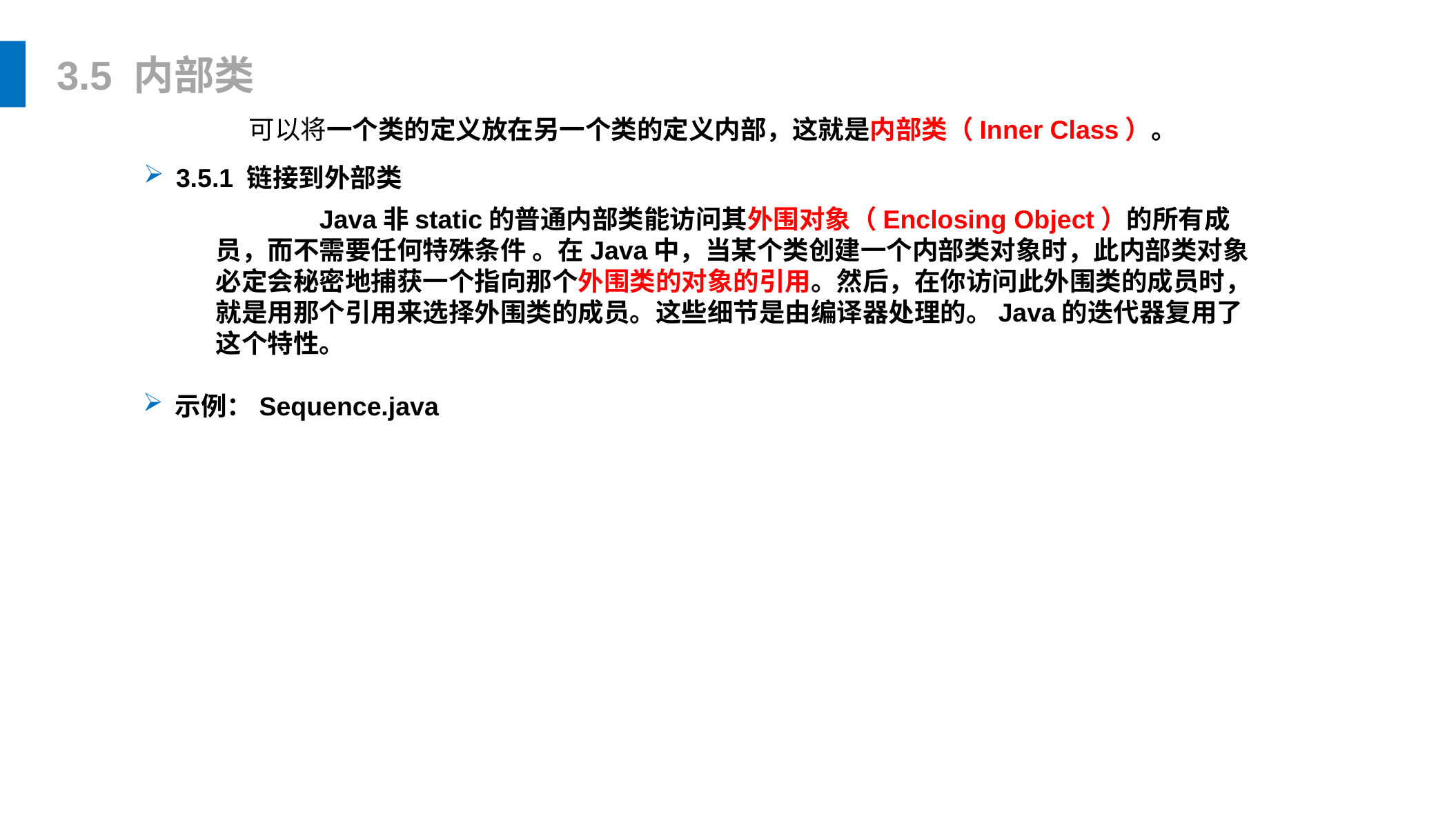

3.5 内部类
	可以将一个类的定义放在另一个类的定义内部，这就是内部类（Inner Class）。
3.5.1 链接到外部类
	Java非static的普通内部类能访问其外围对象（Enclosing Object）的所有成员，而不需要任何特殊条件 。在Java中，当某个类创建一个内部类对象时，此内部类对象必定会秘密地捕获一个指向那个外围类的对象的引用。然后，在你访问此外围类的成员时，就是用那个引用来选择外围类的成员。这些细节是由编译器处理的。Java的迭代器复用了这个特性。
示例：Sequence.java